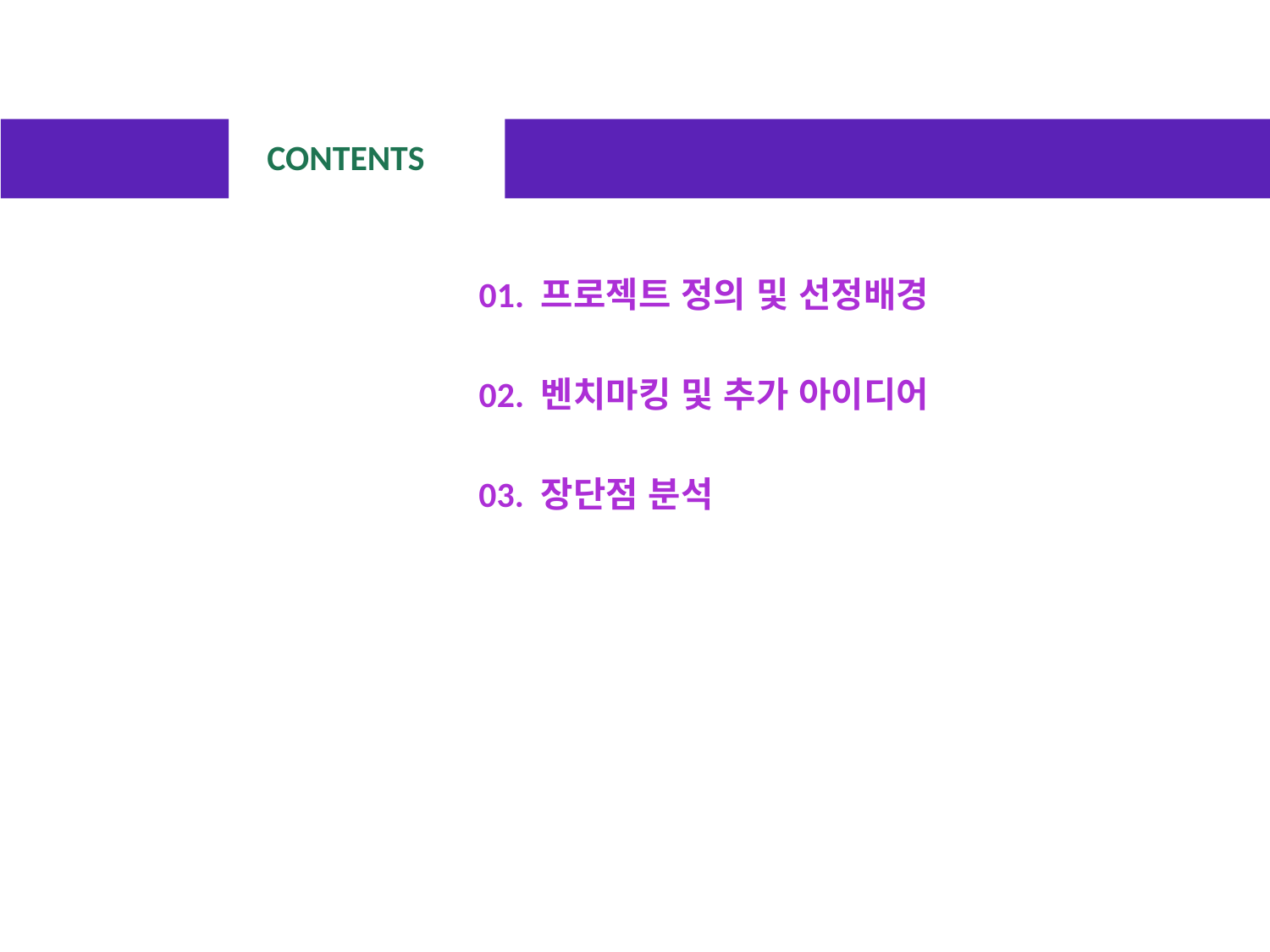

CONTENTS
01. 프로젝트 정의 및 선정배경
02. 벤치마킹 및 추가 아이디어
03. 장단점 분석